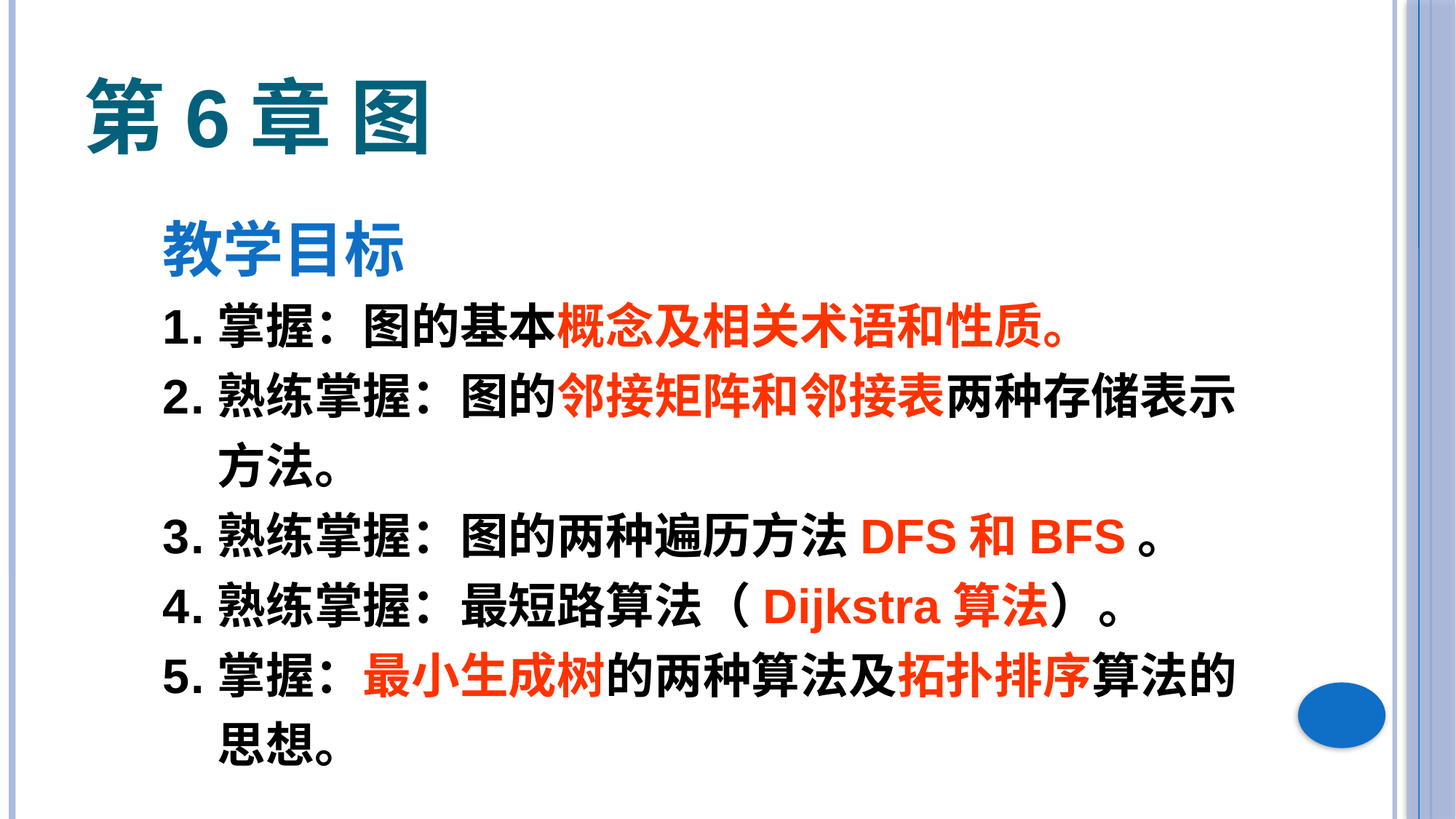

# 第6章 图
教学目标
掌握：图的基本概念及相关术语和性质。
熟练掌握：图的邻接矩阵和邻接表两种存储表示方法。
熟练掌握：图的两种遍历方法DFS和BFS。
熟练掌握：最短路算法（Dijkstra算法）。
掌握：最小生成树的两种算法及拓扑排序算法的思想。